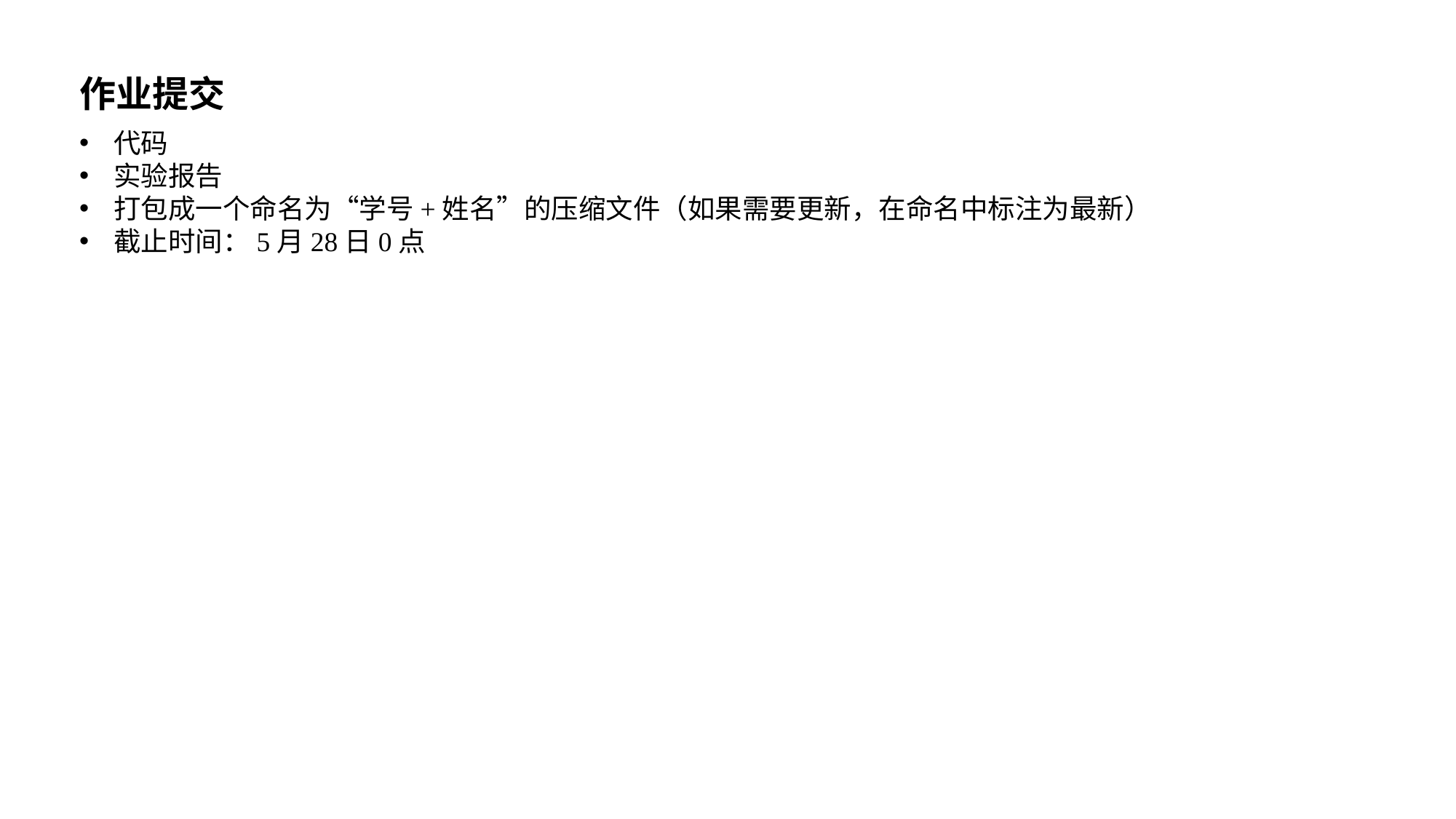

作业提交
代码
实验报告
打包成一个命名为“学号+姓名”的压缩文件（如果需要更新，在命名中标注为最新）
截止时间：5月28日0点